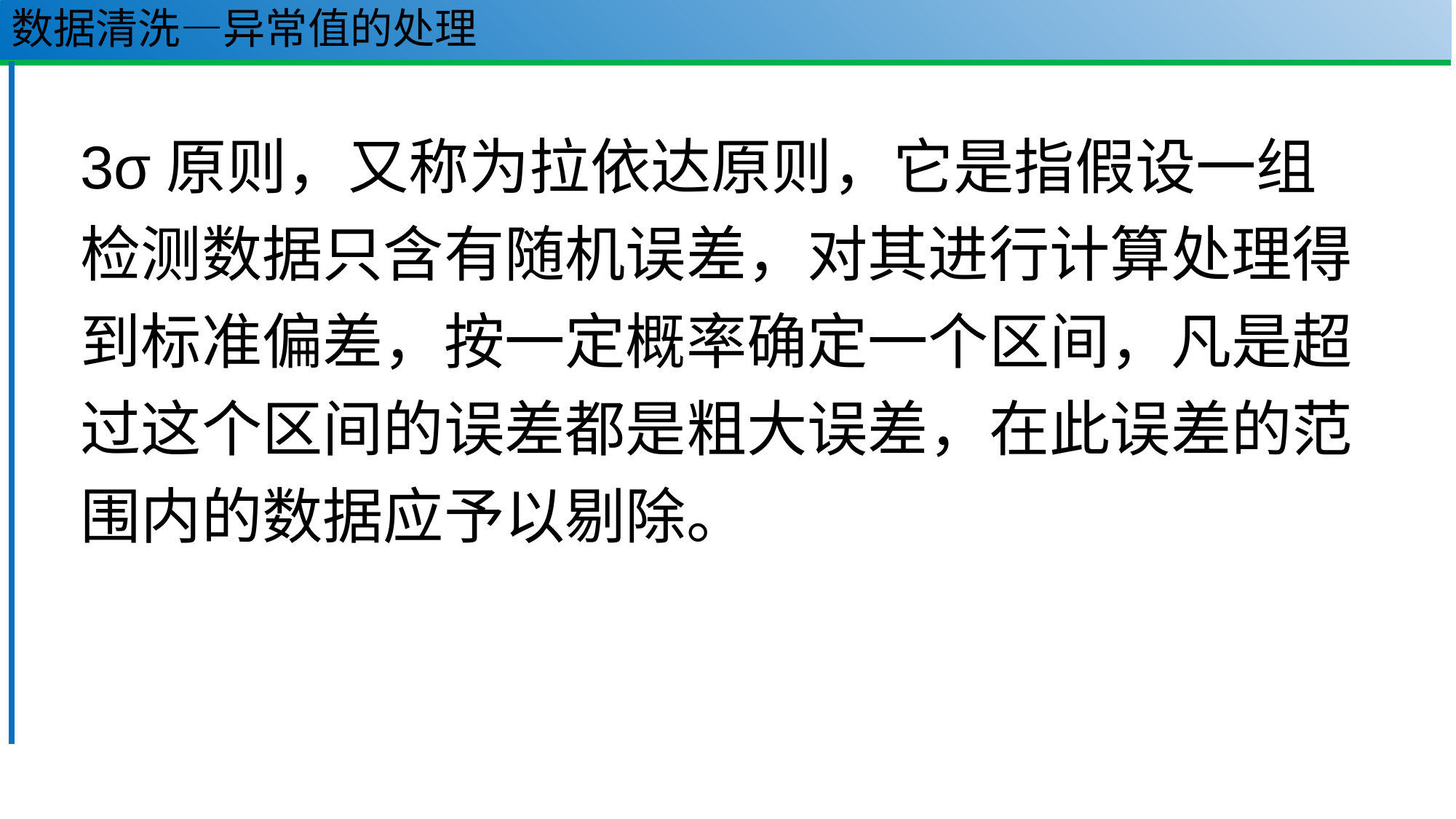

# 数据清洗—异常值的处理
3σ原则，又称为拉依达原则，它是指假设一组检测数据只含有随机误差，对其进行计算处理得到标准偏差，按一定概率确定一个区间，凡是超过这个区间的误差都是粗大误差，在此误差的范围内的数据应予以剔除。